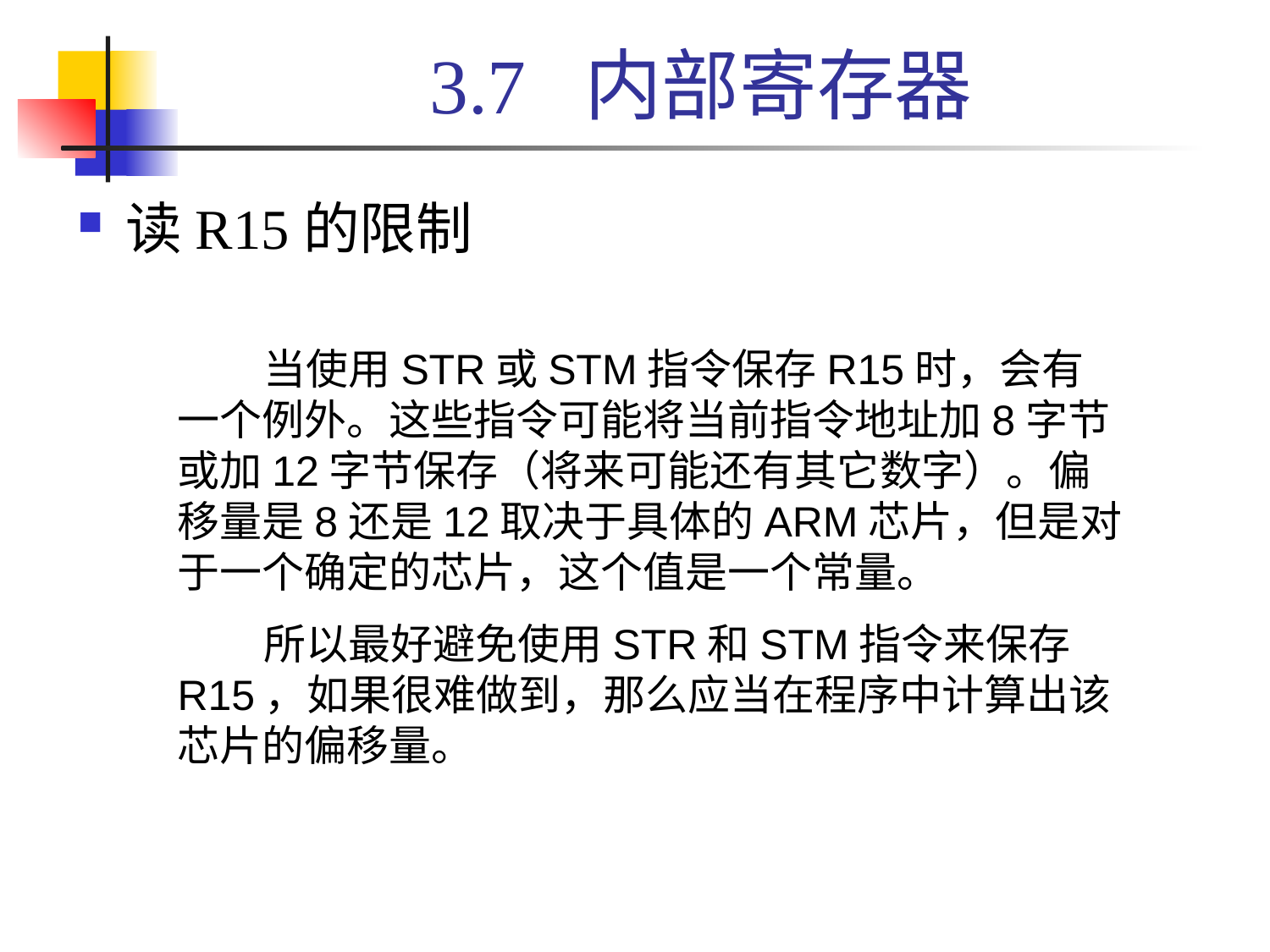

# 3.7  内部寄存器
读R15的限制
        当使用STR或STM指令保存R15时，会有一个例外。这些指令可能将当前指令地址加8字节或加12字节保存（将来可能还有其它数字）。偏移量是8还是12取决于具体的ARM芯片，但是对于一个确定的芯片，这个值是一个常量。
        所以最好避免使用STR和STM指令来保存R15，如果很难做到，那么应当在程序中计算出该芯片的偏移量。